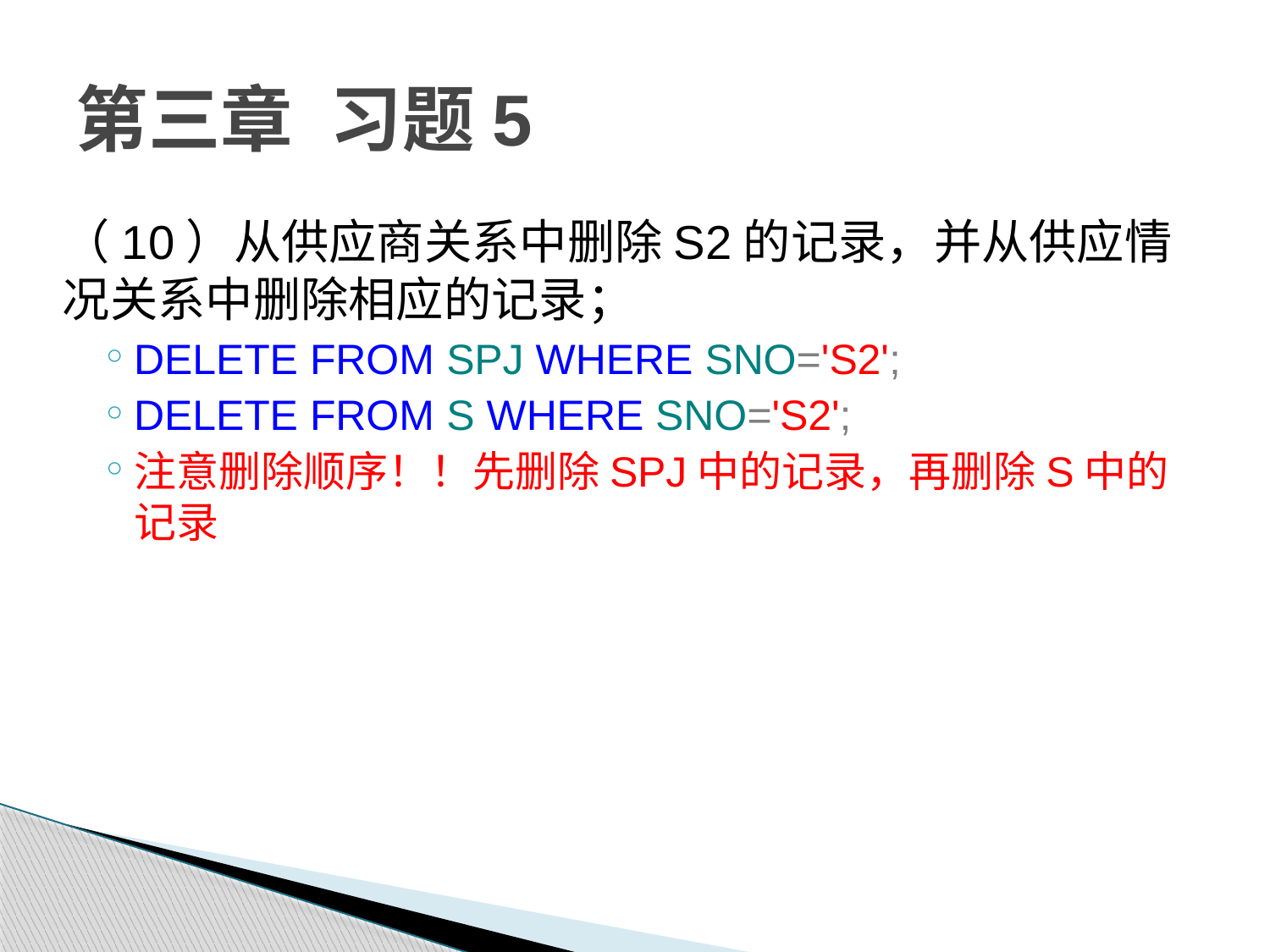

# 第三章	习题5
（10）从供应商关系中删除S2的记录，并从供应情况关系中删除相应的记录；
DELETE FROM SPJ WHERE SNO='S2';
DELETE FROM S WHERE SNO='S2';
注意删除顺序！！先删除SPJ中的记录，再删除S中的记录